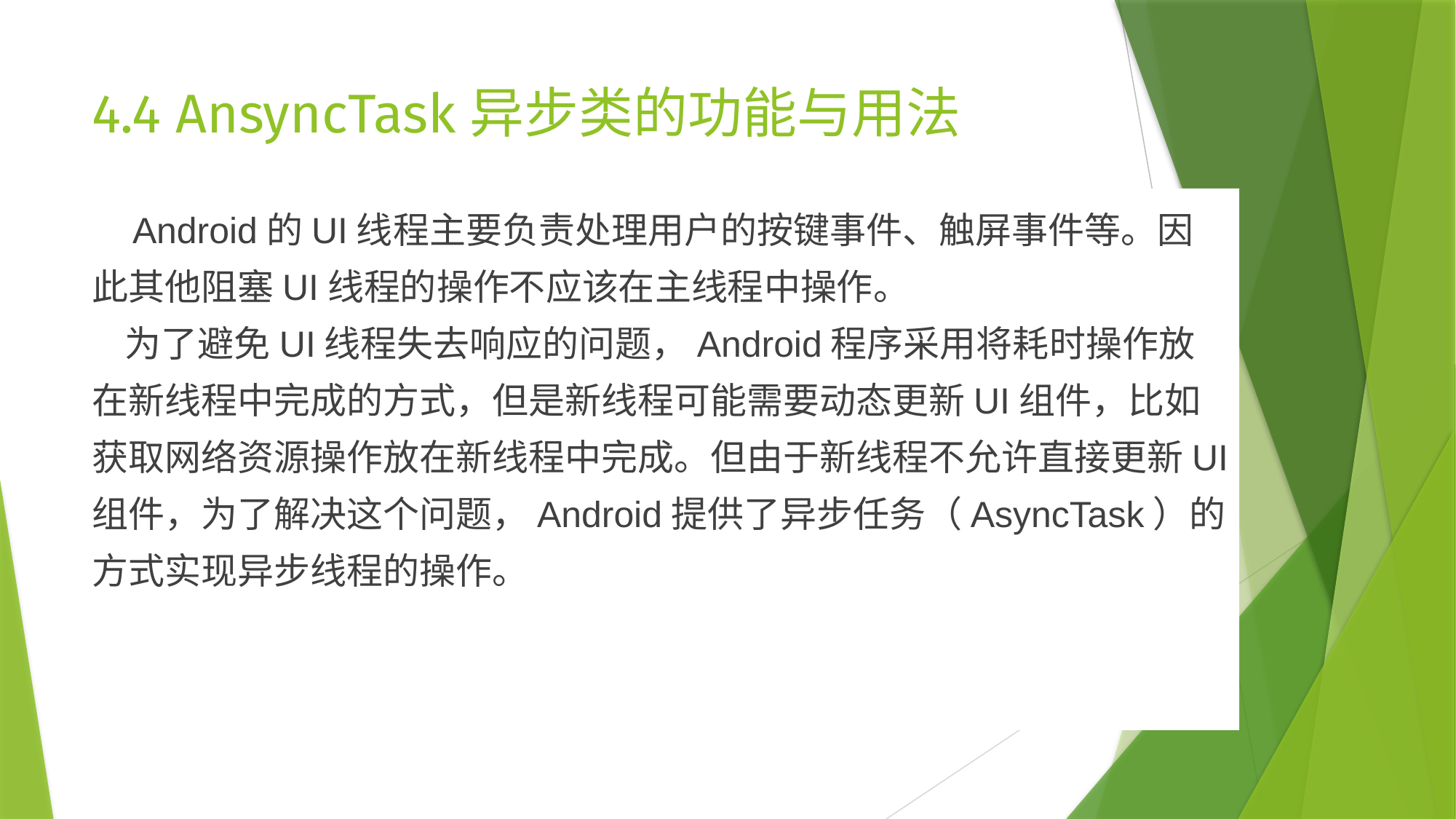

# 4.4 AnsyncTask异步类的功能与用法
    Android的UI线程主要负责处理用户的按键事件、触屏事件等。因此其他阻塞UI线程的操作不应该在主线程中操作。
   为了避免UI线程失去响应的问题，Android程序采用将耗时操作放在新线程中完成的方式，但是新线程可能需要动态更新UI组件，比如获取网络资源操作放在新线程中完成。但由于新线程不允许直接更新UI组件，为了解决这个问题，Android提供了异步任务（AsyncTask）的方式实现异步线程的操作。